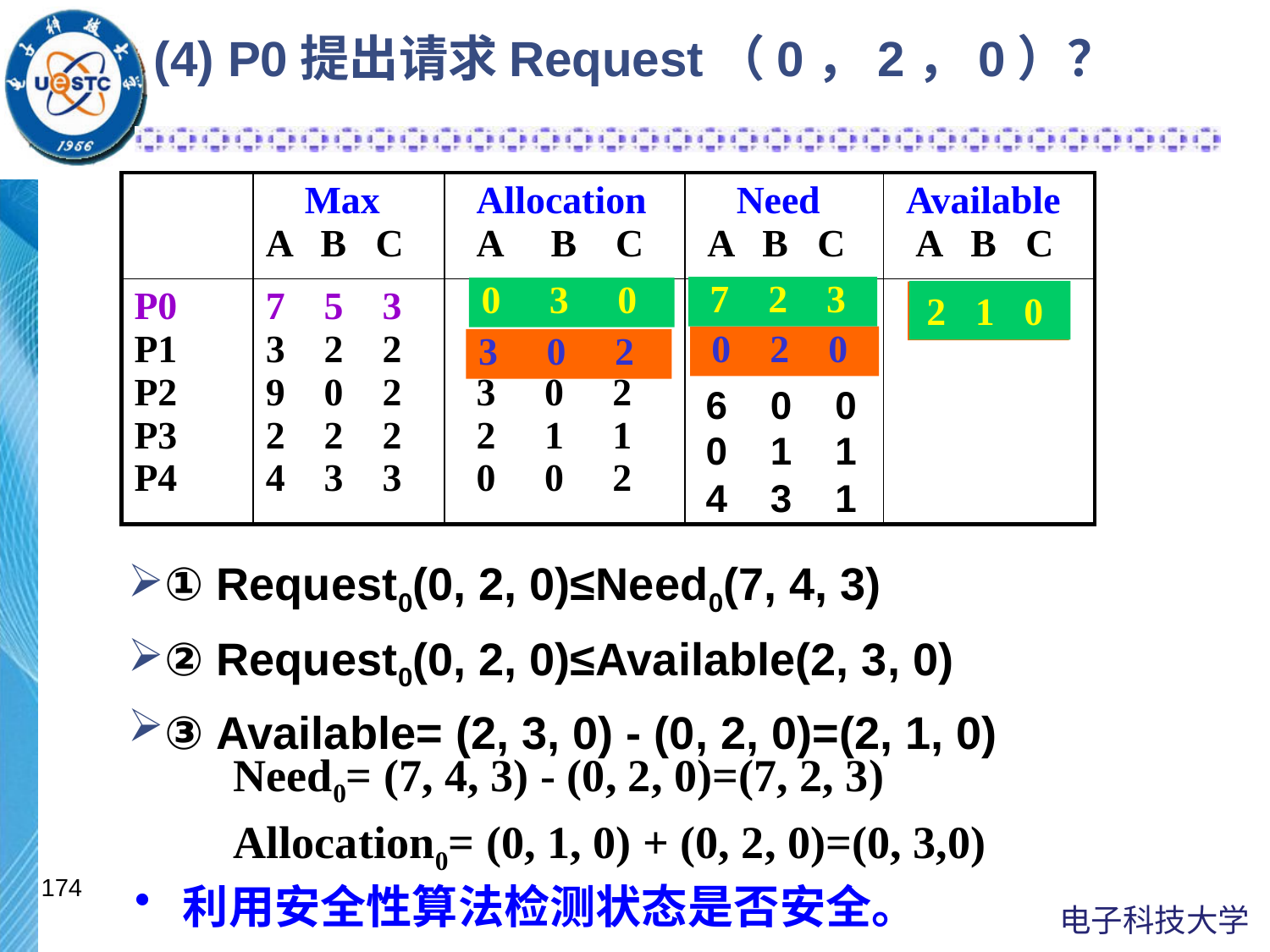

# (4) P0提出请求Request（0，2，0）？
|  | Max A B C | Allocation A B C | Need A B C | Available A B C |
| --- | --- | --- | --- | --- |
| P0 P1 P2 P3 P4 | 7 5 3 3 2 2 9 0 2 2 2 2 4 3 3 | 0 1 0 2 0 0 3 0 2 2 1 1 0 0 2 |  |  |
7    2    3
0     3     0
7    4    3
1    2    2
6    0    0
0    1    1
4    3    1
2   1   0
2   3   0
3    3    2
0    2    0
3     0     2
① Request0(0, 2, 0)≤Need0(7, 4, 3)
② Request0(0, 2, 0)≤Available(2, 3, 0)
③ Available= (2, 3, 0) - (0, 2, 0)=(2, 1, 0)
Need0= (7, 4, 3) - (0, 2, 0)=(7, 2, 3)
Allocation0= (0, 1, 0) + (0, 2, 0)=(0, 3,0)
174
利用安全性算法检测状态是否安全。